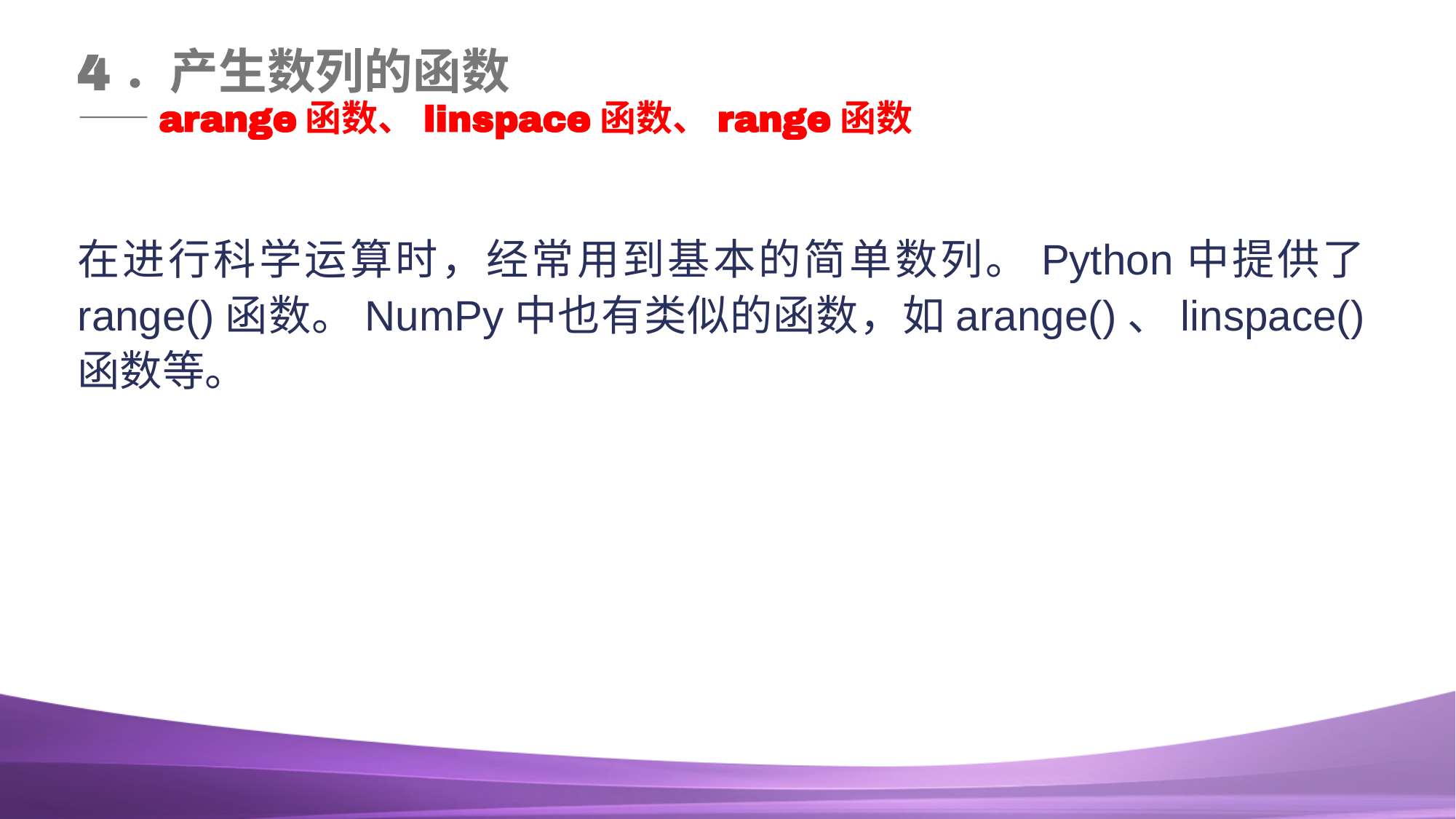

# 4．产生数列的函数 ——arange函数、linspace函数、range函数
在进行科学运算时，经常用到基本的简单数列。Python中提供了range()函数。NumPy中也有类似的函数，如arange()、linspace()函数等。